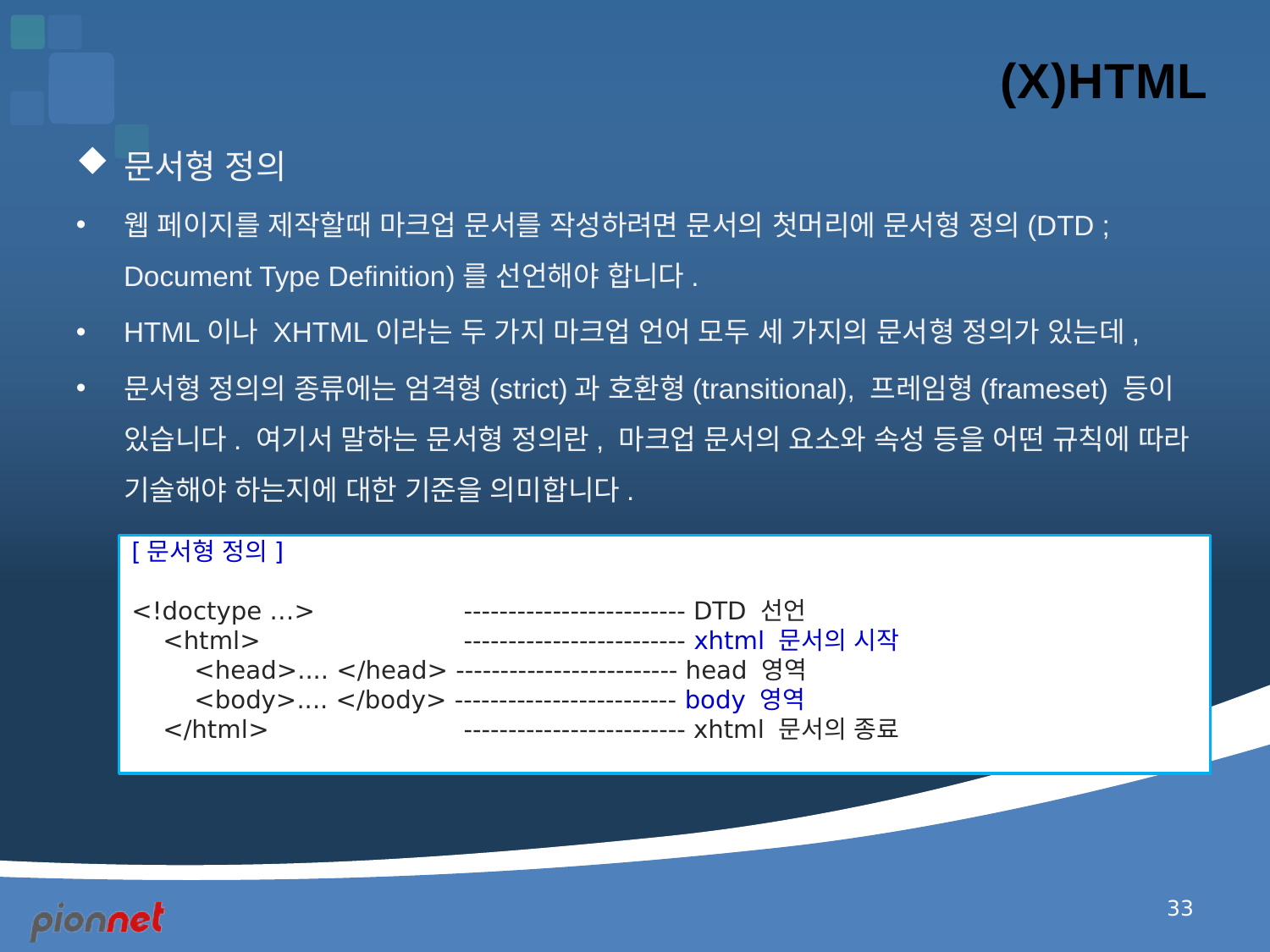

# (X)HTML
문서형 정의
웹 페이지를 제작할때 마크업 문서를 작성하려면 문서의 첫머리에 문서형 정의(DTD ; Document Type Definition)를 선언해야 합니다.
HTML이나 XHTML이라는 두 가지 마크업 언어 모두 세 가지의 문서형 정의가 있는데,
문서형 정의의 종류에는 엄격형(strict)과 호환형(transitional), 프레임형(frameset) 등이 있습니다. 여기서 말하는 문서형 정의란, 마크업 문서의 요소와 속성 등을 어떤 규칙에 따라 기술해야 하는지에 대한 기준을 의미합니다.

[문서형 정의]

<!doctype …>	          ------------------------- DTD 선언
    <html>	          ------------------------- xhtml 문서의 시작
        <head>.... </head> ------------------------- head 영역
        <body>.... </body> ------------------------- body 영역
    </html> 	          ------------------------- xhtml 문서의 종료

33